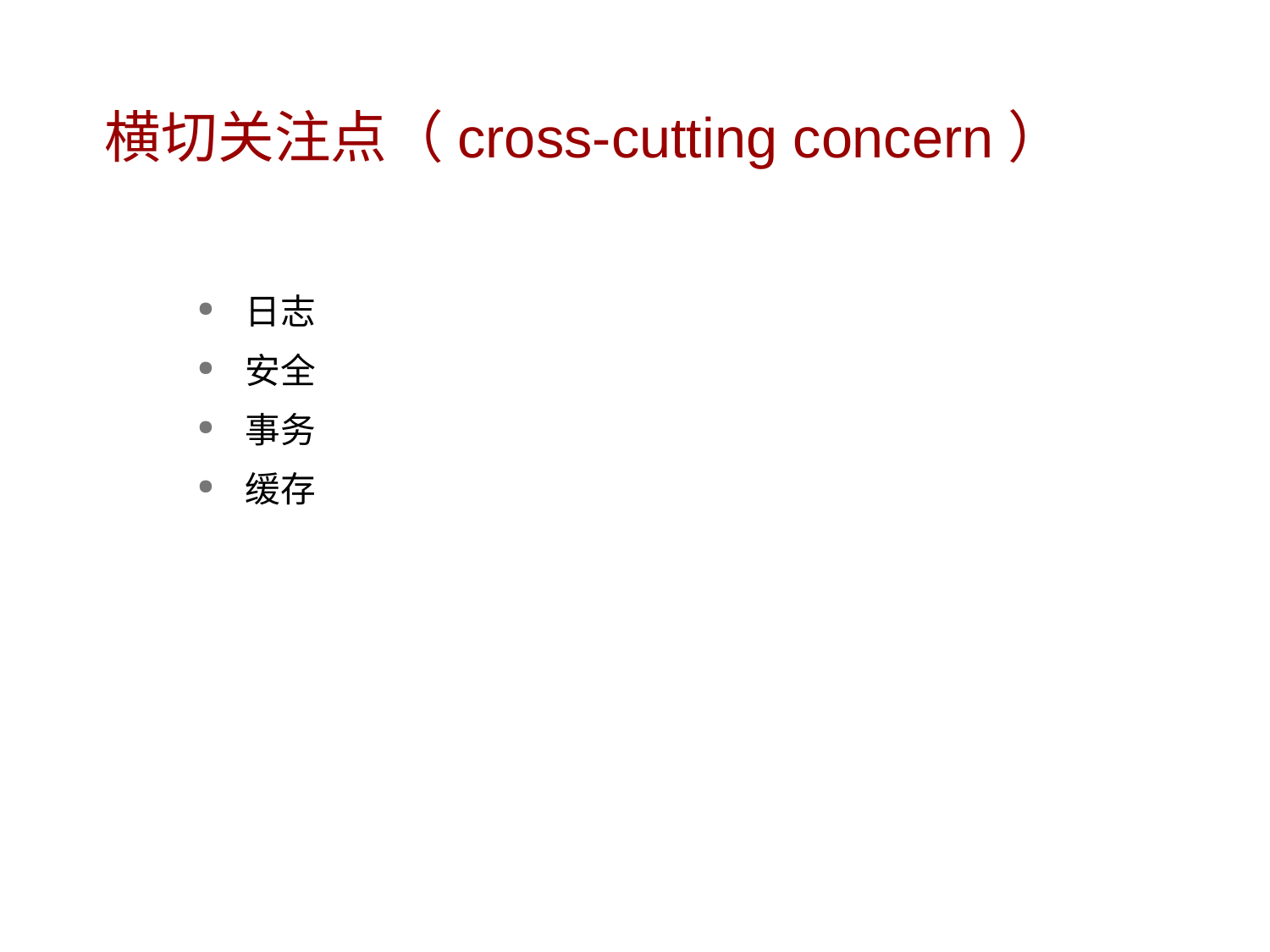

# 横切关注点（cross-cutting concern）
日志
安全
事务
缓存